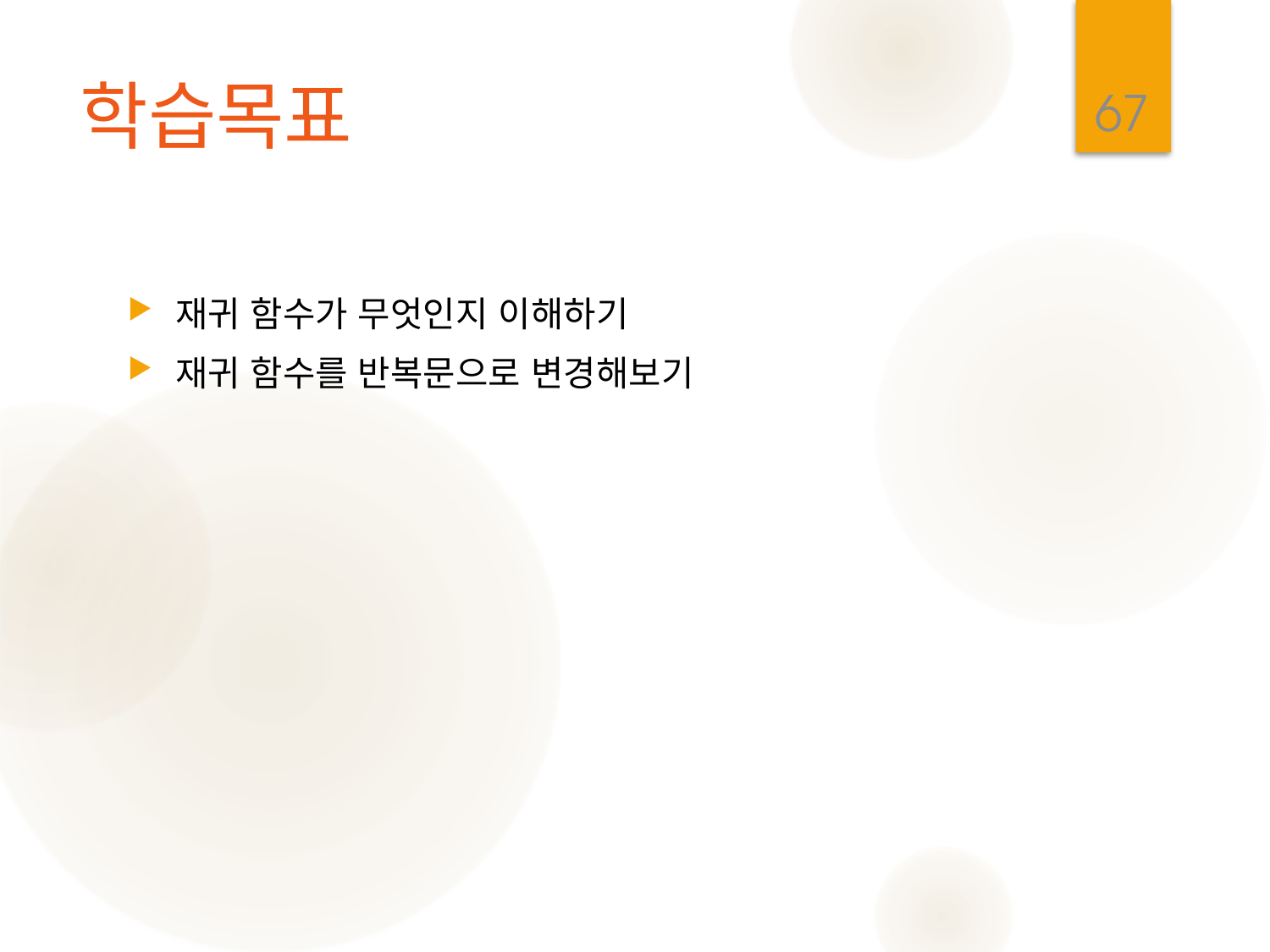

67
# 학습목표
재귀 함수가 무엇인지 이해하기
재귀 함수를 반복문으로 변경해보기